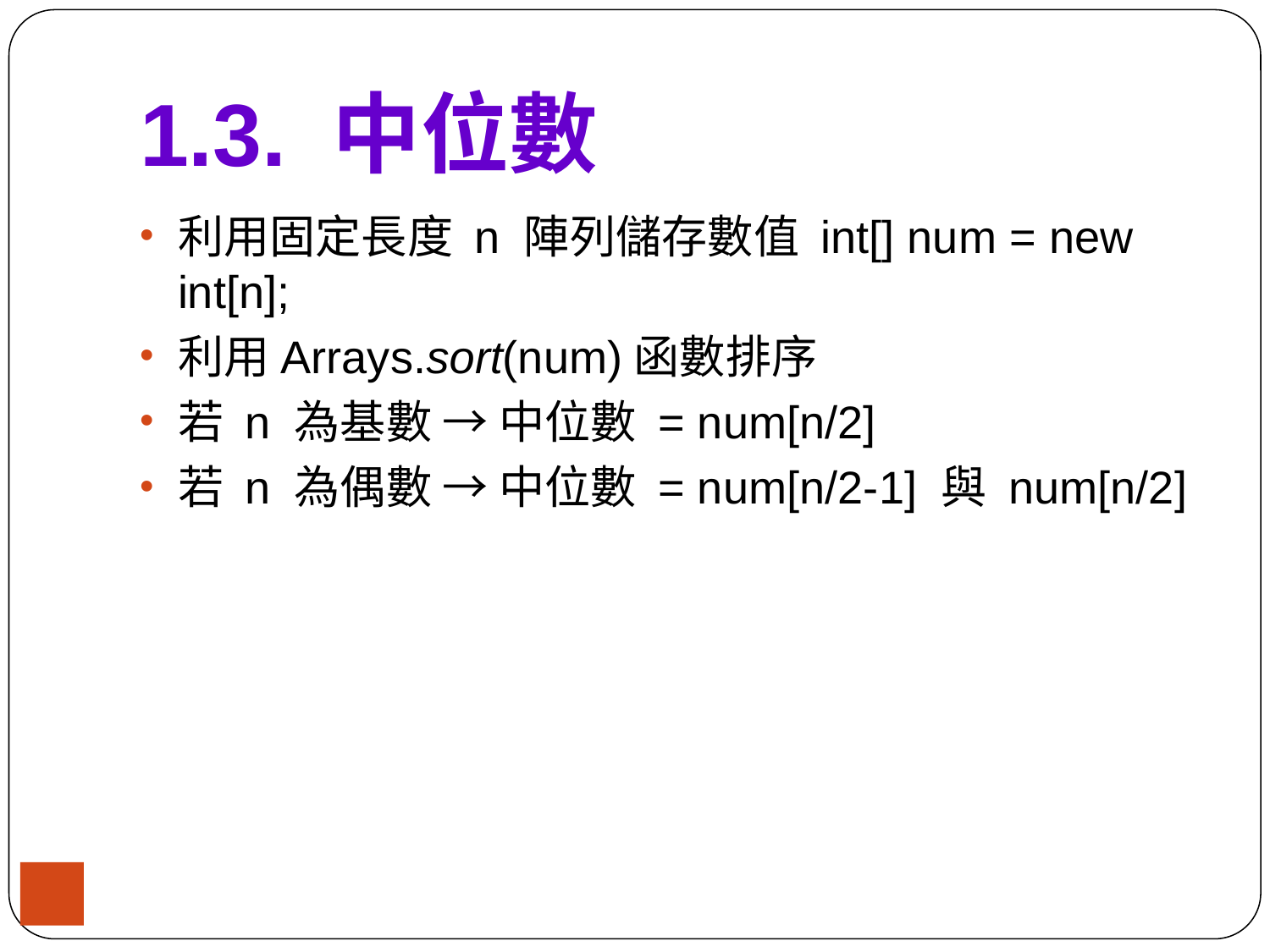

# 1.3. 中位數
利用固定長度 n 陣列儲存數值 int[] num = new int[n];
利用Arrays.sort(num)函數排序
若 n 為基數 → 中位數 = num[n/2]
若 n 為偶數 → 中位數 = num[n/2-1] 與 num[n/2]